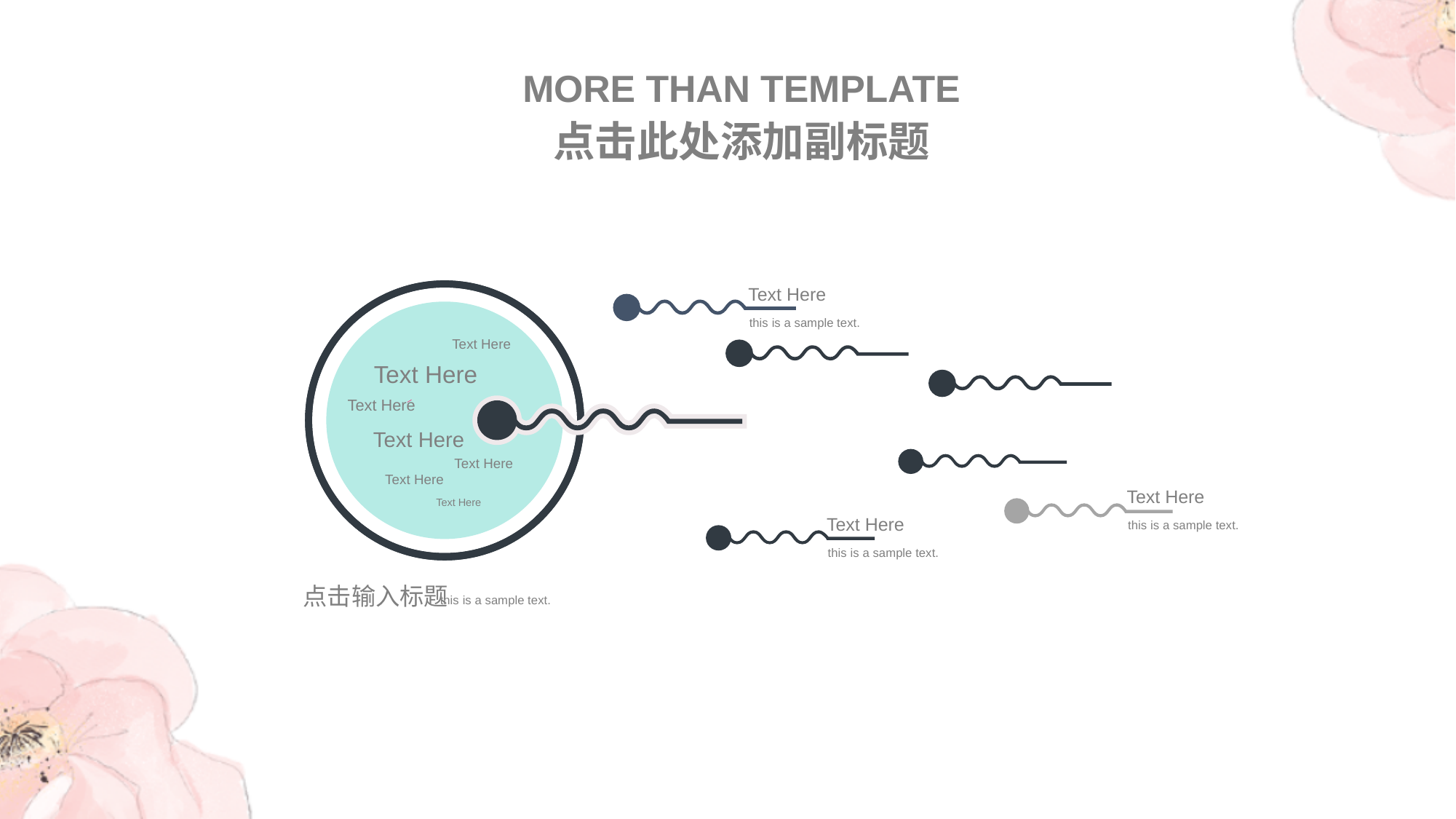

MORE THAN TEMPLATE
点击此处添加副标题
Text Here
this is a sample text.

Text Here

Text Here

Text Here

Text Here

Text Here

Text Here
Text Here
this is a sample text.
Text Here

Text Here
this is a sample text.

点击输入标题
this is a sample text.